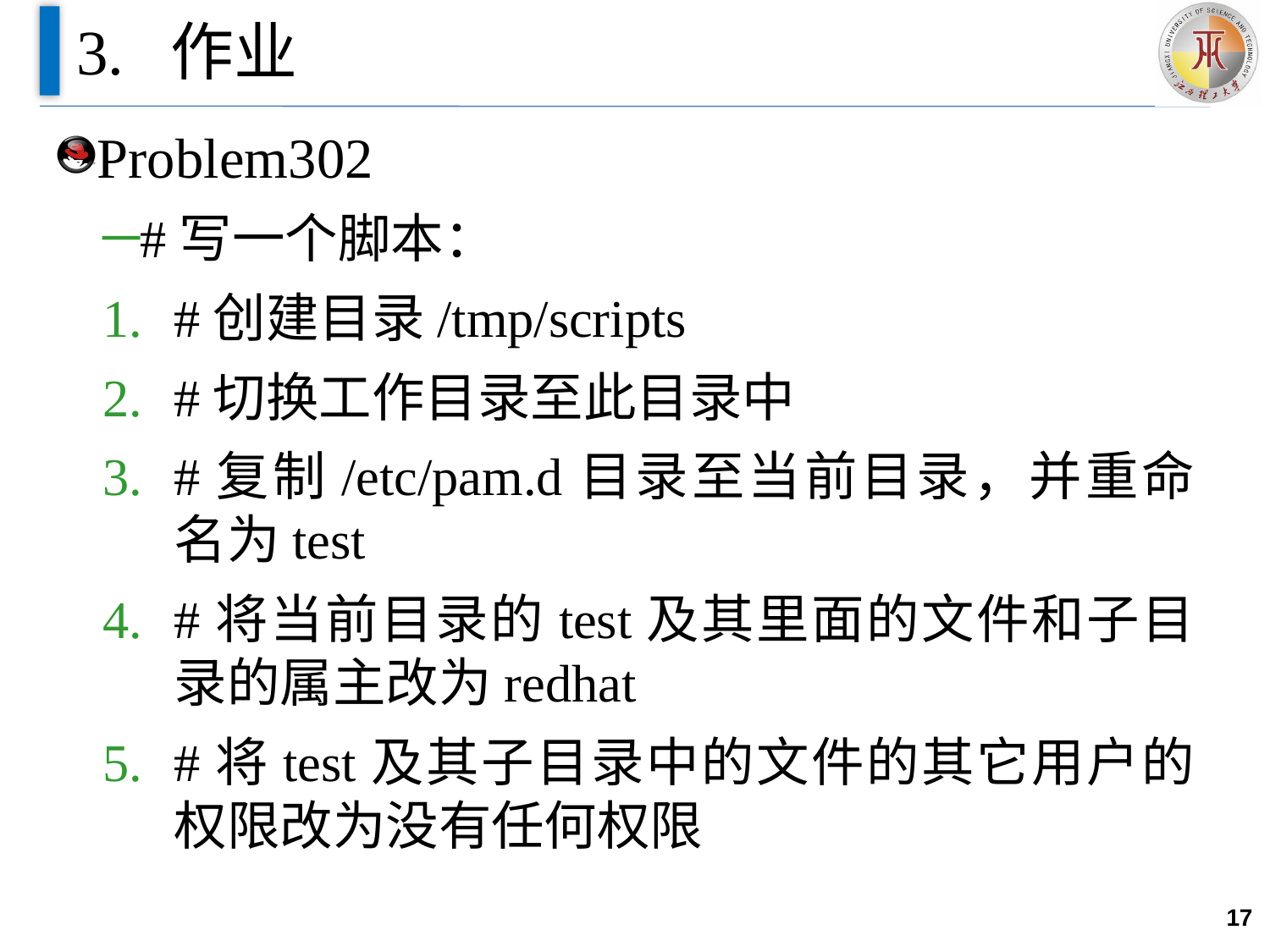

# 3.  作业
Problem302
#写一个脚本：
#创建目录/tmp/scripts
#切换工作目录至此目录中
#复制/etc/pam.d目录至当前目录，并重命名为test
#将当前目录的test及其里面的文件和子目录的属主改为redhat
#将test及其子目录中的文件的其它用户的权限改为没有任何权限

17